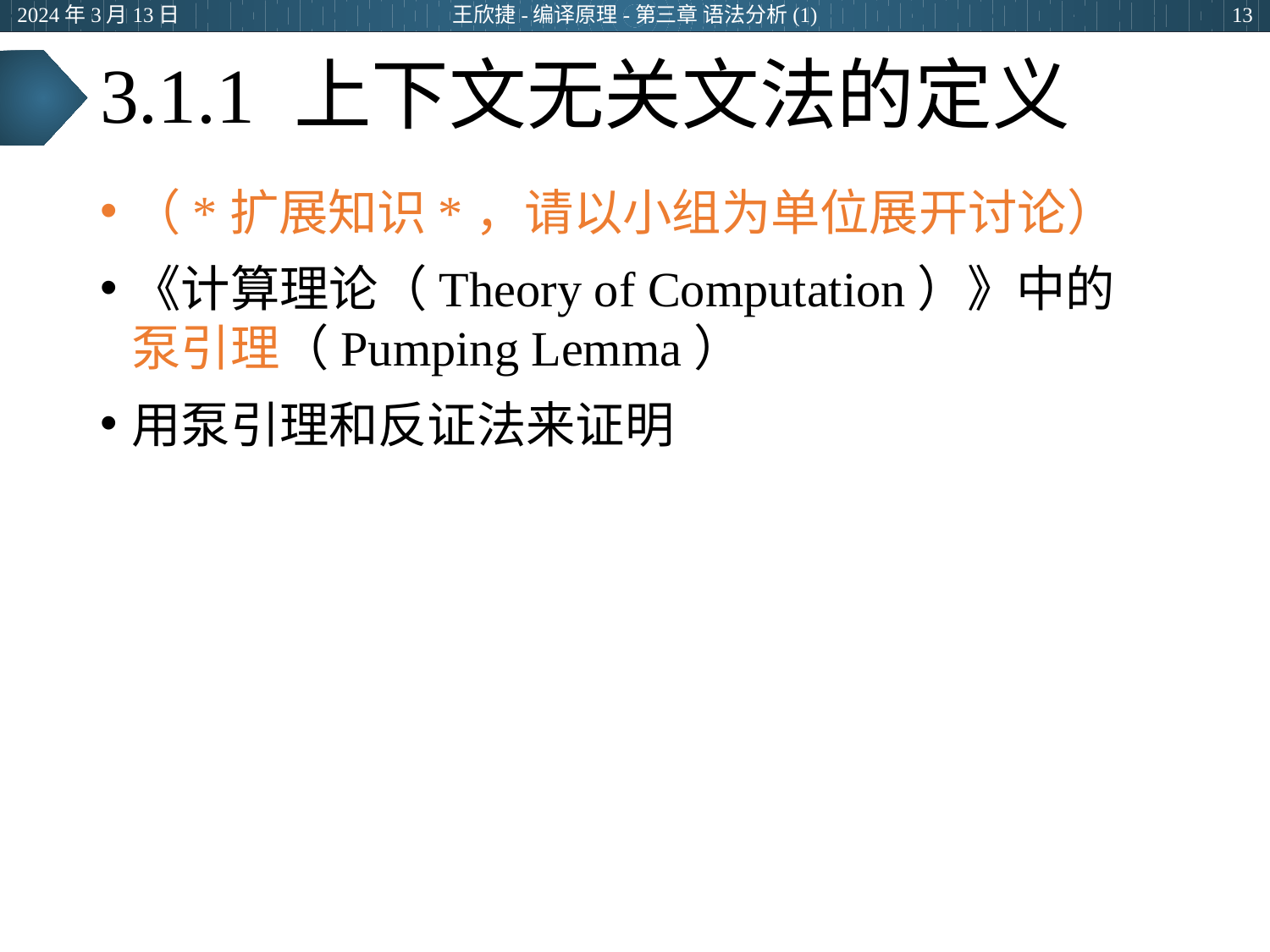

2024年3月13日
王欣捷-编译原理-第三章 语法分析(1)
13
# 3.1.1 上下文无关文法的定义
（*扩展知识*，请以小组为单位展开讨论）
《计算理论（Theory of Computation）》中的 泵引理（Pumping Lemma）
用泵引理和反证法来证明